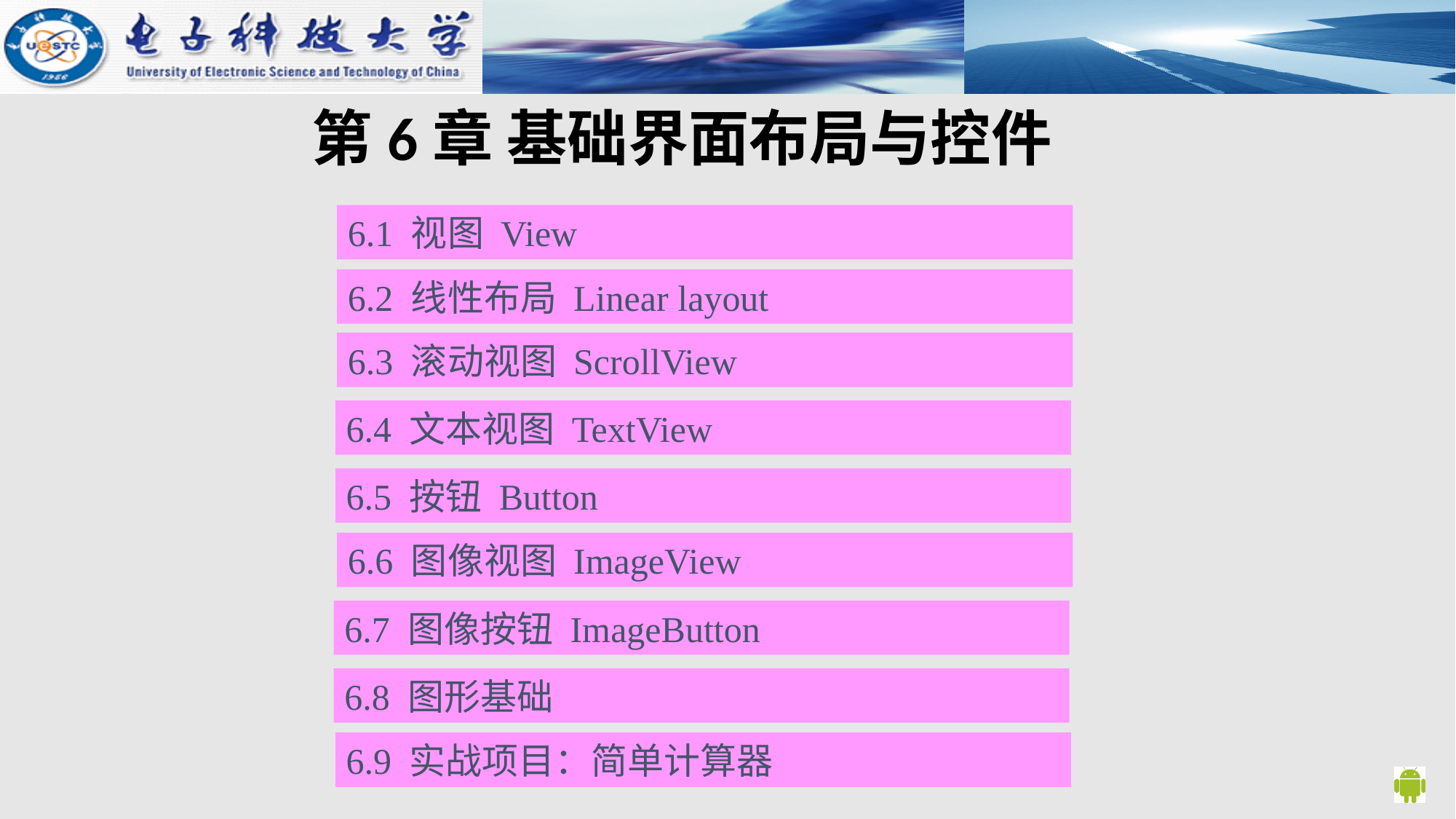

# 第6章 基础界面布局与控件
6.1 视图 View
6.2 线性布局 Linear layout
6.3 滚动视图 ScrollView
6.4 文本视图 TextView
6.5 按钮 Button
6.6 图像视图 ImageView
6.7 图像按钮 ImageButton
6.8 图形基础
6.9 实战项目：简单计算器